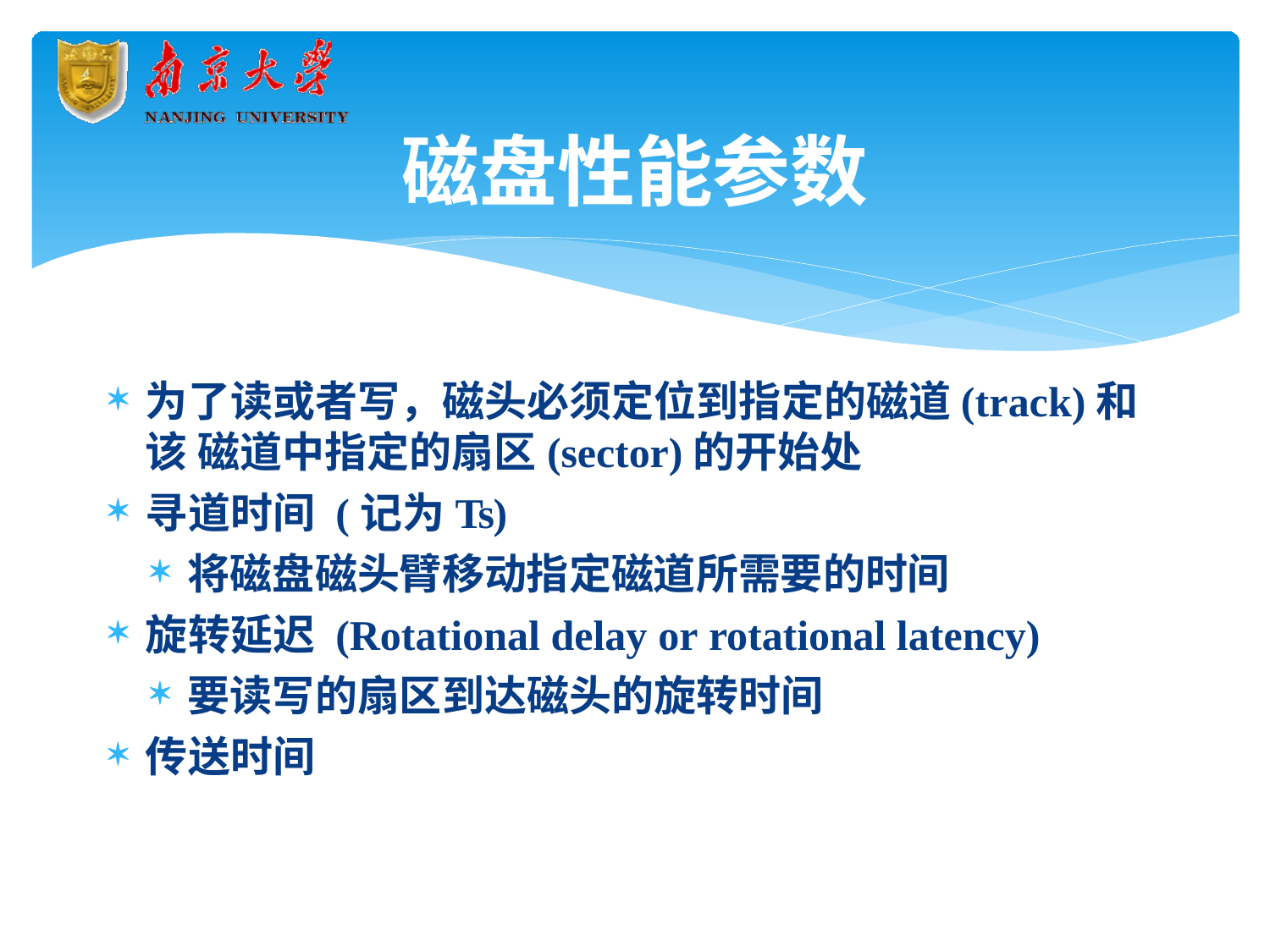

# 磁盘性能参数
为了读或者写，磁头必须定位到指定的磁道(track)和该 磁道中指定的扇区(sector)的开始处
寻道时间(记为Ts)
将磁盘磁头臂移动指定磁道所需要的时间
旋转延迟(Rotational delay or rotational latency)
要读写的扇区到达磁头的旋转时间
传送时间